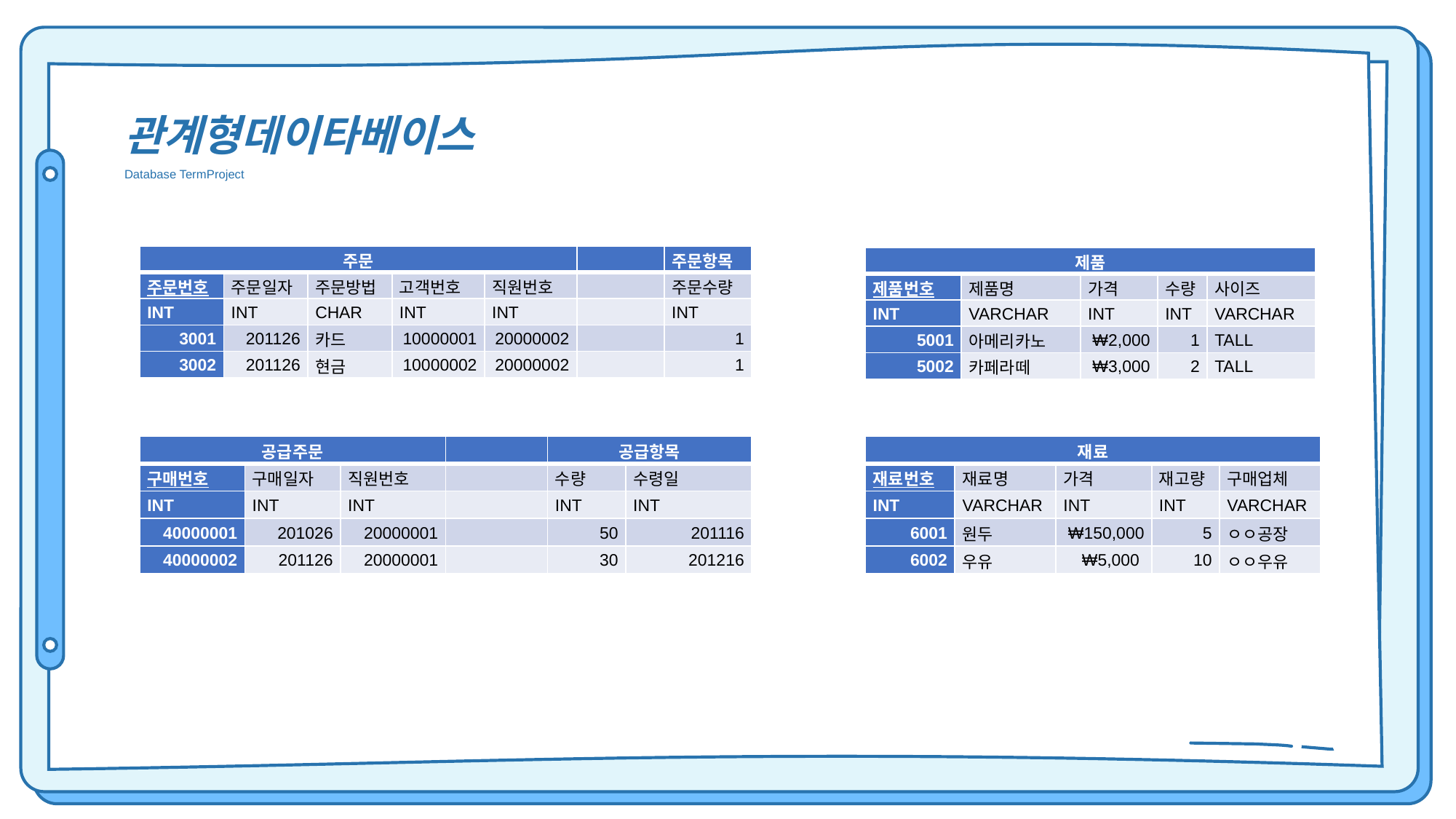

관계형데이타베이스
Database TermProject
| 주문 |  |  |  |  |  | 주문항목 |
| --- | --- | --- | --- | --- | --- | --- |
| 주문번호 | 주문일자 | 주문방법 | 고객번호 | 직원번호 |  | 주문수량 |
| INT | INT | CHAR | INT | INT |  | INT |
| 3001 | 201126 | 카드 | 10000001 | 20000002 |  | 1 |
| 3002 | 201126 | 현금 | 10000002 | 20000002 |  | 1 |
| 제품 |  |  |  |  |
| --- | --- | --- | --- | --- |
| 제품번호 | 제품명 | 가격 | 수량 | 사이즈 |
| INT | VARCHAR | INT | INT | VARCHAR |
| 5001 | 아메리카노 | ₩2,000 | 1 | TALL |
| 5002 | 카페라떼 | ₩3,000 | 2 | TALL |
| 재료 |  |  |  |  |
| --- | --- | --- | --- | --- |
| 재료번호 | 재료명 | 가격 | 재고량 | 구매업체 |
| INT | VARCHAR | INT | INT | VARCHAR |
| 6001 | 원두 | ₩150,000 | 5 | ㅇㅇ공장 |
| 6002 | 우유 | ₩5,000 | 10 | ㅇㅇ우유 |
| 공급주문 |  |  |  | 공급항목 |  |
| --- | --- | --- | --- | --- | --- |
| 구매번호 | 구매일자 | 직원번호 |  | 수량 | 수령일 |
| INT | INT | INT |  | INT | INT |
| 40000001 | 201026 | 20000001 |  | 50 | 201116 |
| 40000002 | 201126 | 20000001 |  | 30 | 201216 |